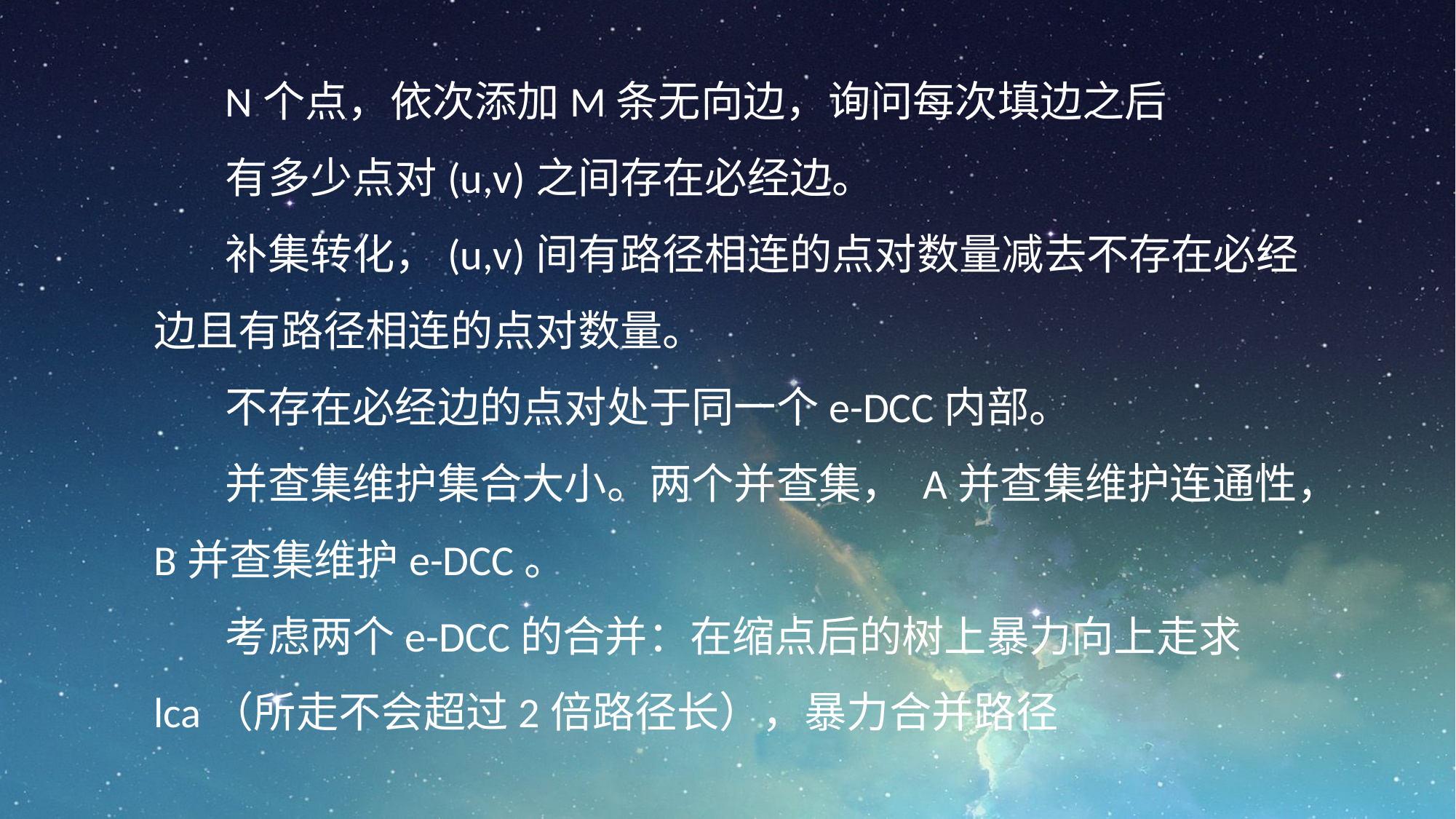

N个点，依次添加M条无向边，询问每次填边之后
有多少点对(u,v)之间存在必经边。
补集转化，(u,v)间有路径相连的点对数量减去不存在必经边且有路径相连的点对数量。
不存在必经边的点对处于同一个e-DCC内部。
并查集维护集合大小。两个并查集， A并查集维护连通性，B并查集维护e-DCC。
考虑两个e-DCC的合并：在缩点后的树上暴力向上走求lca（所走不会超过2倍路径长），暴力合并路径